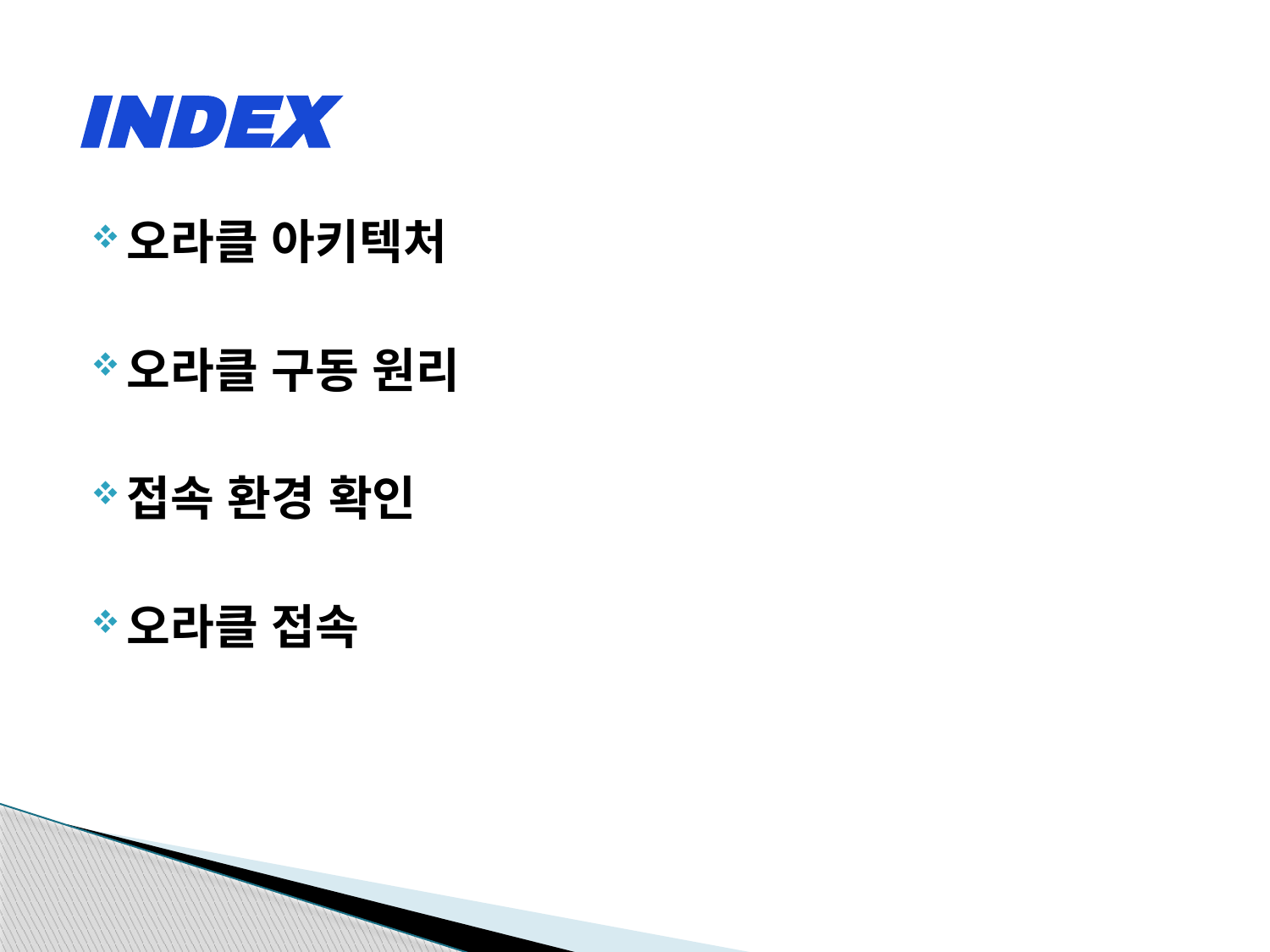

# INDEX
오라클 아키텍처

오라클 구동 원리

접속 환경 확인

오라클 접속